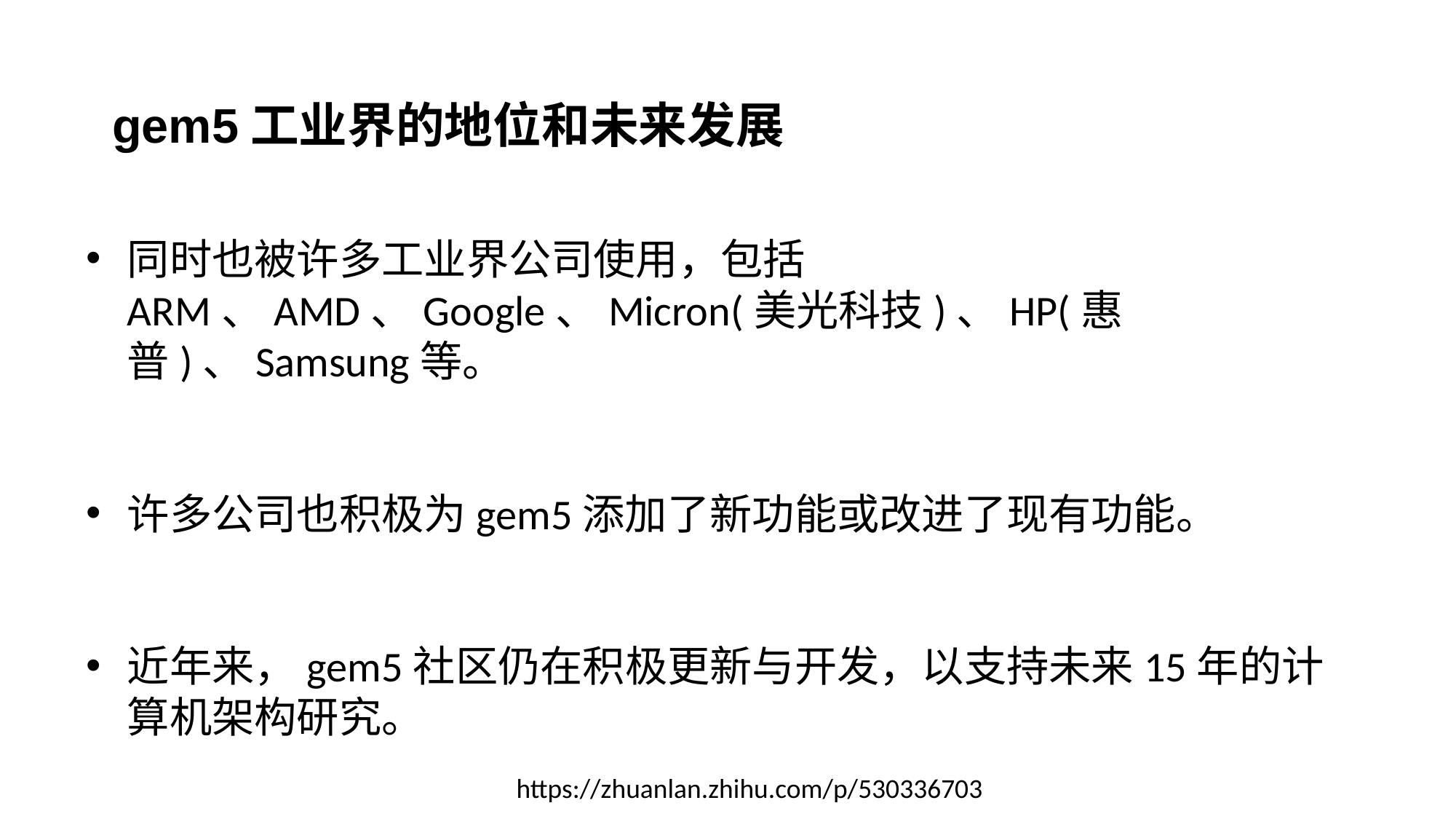

gem5工业界的地位和未来发展
同时也被许多工业界公司使用，包括ARM、AMD、Google、Micron(美光科技)、HP(惠普)、Samsung等。

许多公司也积极为gem5添加了新功能或改进了现有功能。

近年来，gem5社区仍在积极更新与开发，以支持未来15年的计算机架构研究。
https://zhuanlan.zhihu.com/p/530336703